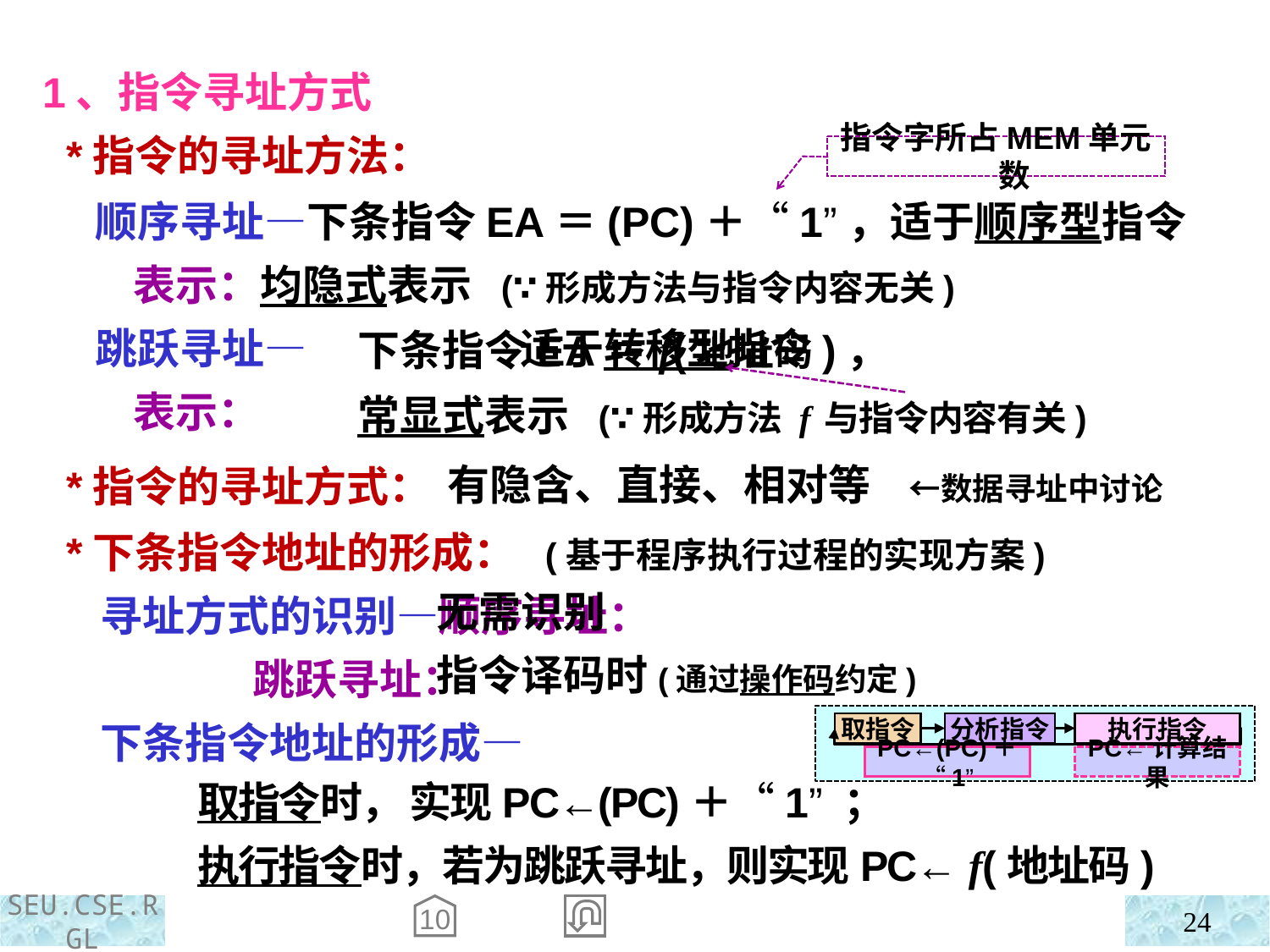

1、指令寻址方式
  *指令的寻址方法：

  *指令的寻址方式：
  *下条指令地址的形成：  (基于程序执行过程的实现方案)
     寻址方式的识别—顺序寻址：
                     跳跃寻址：
     下条指令地址的形成—
指令字所占MEM单元数
     顺序寻址—下条指令EA＝(PC)＋“1”，适于顺序型指令
         表示：均隐式表示  (∵形成方法与指令内容无关)
     跳跃寻址—                       适于转移型指令
         表示：
下条指令EA＝f(地址码)，
常显式表示  (∵形成方法 f 与指令内容有关)
有隐含、直接、相对等    ←数据寻址中讨论
                        无需识别
                        指令译码时(通过操作码约定)

取指令时， 实现PC←(PC)＋“1” ；
执行指令时，若为跳跃寻址，则实现PC← f(地址码)

取指令
分析指令
执行指令
PC←(PC)＋“1”
PC←计算结果
10

24